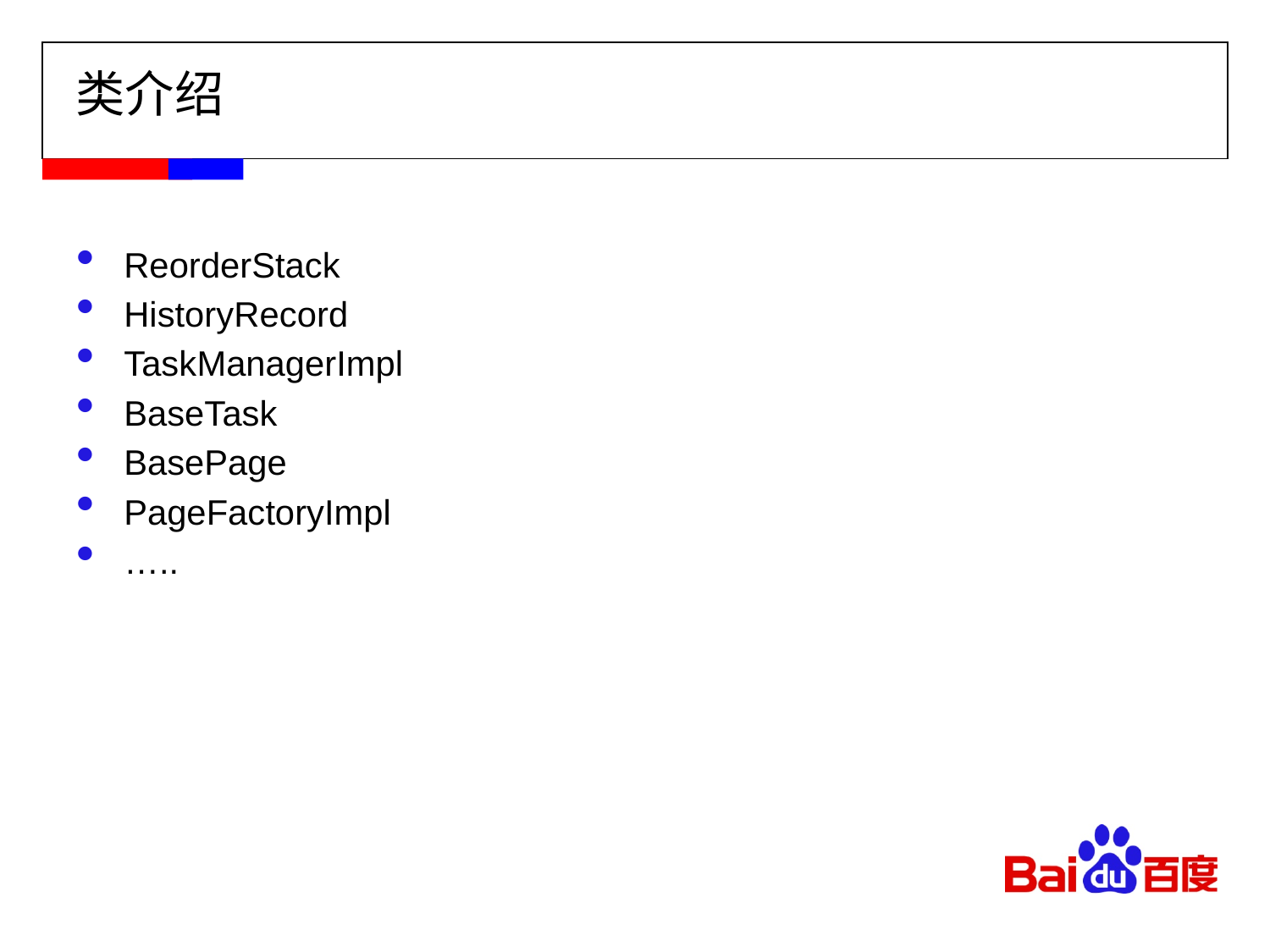

# 类介绍
ReorderStack
HistoryRecord
TaskManagerImpl
BaseTask
BasePage
PageFactoryImpl
…..